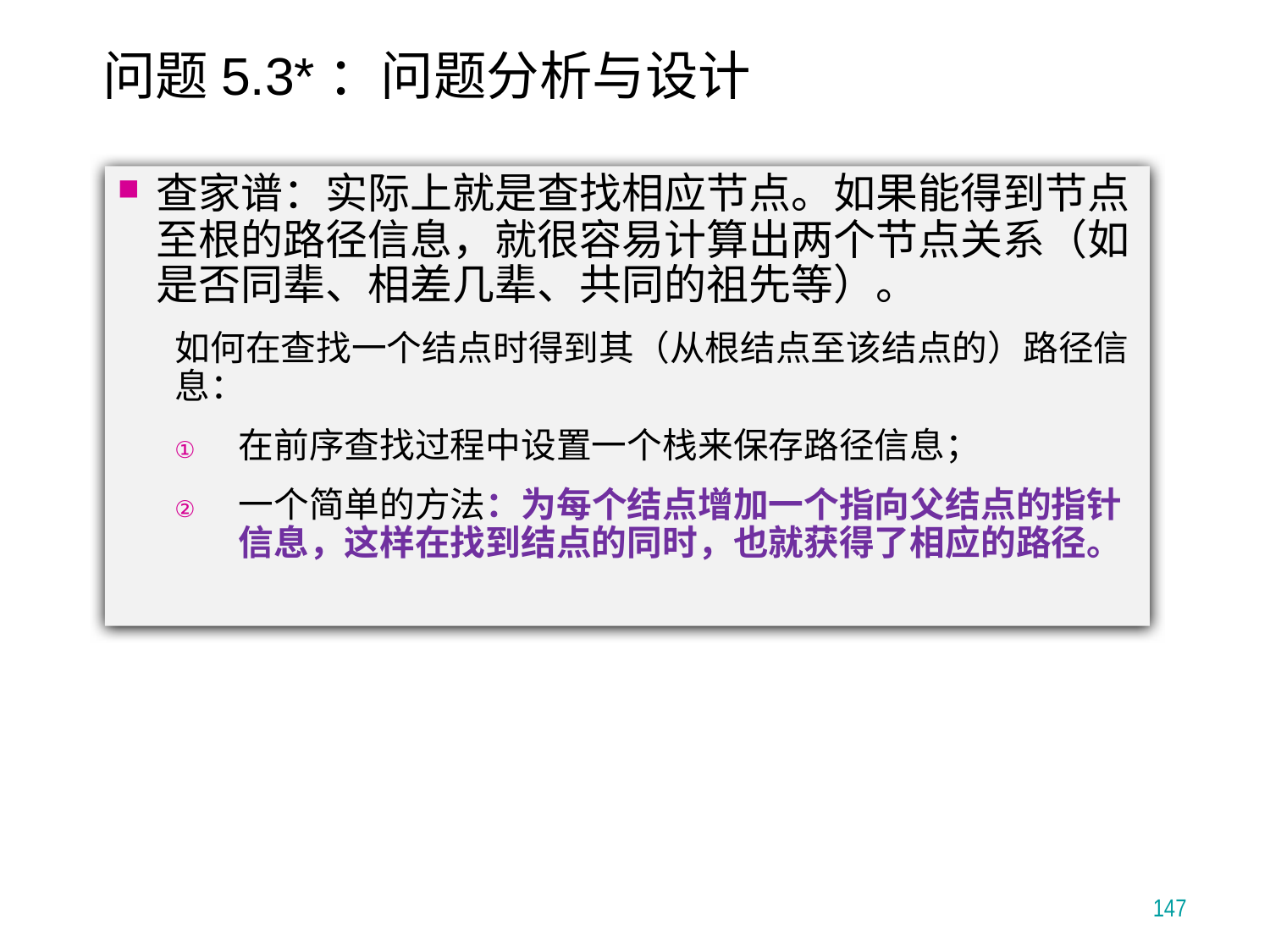

# 问题5.3*：问题分析与设计
查家谱：实际上就是查找相应节点。如果能得到节点至根的路径信息，就很容易计算出两个节点关系（如是否同辈、相差几辈、共同的祖先等）。
如何在查找一个结点时得到其（从根结点至该结点的）路径信息：
在前序查找过程中设置一个栈来保存路径信息；
一个简单的方法：为每个结点增加一个指向父结点的指针信息，这样在找到结点的同时，也就获得了相应的路径。
147